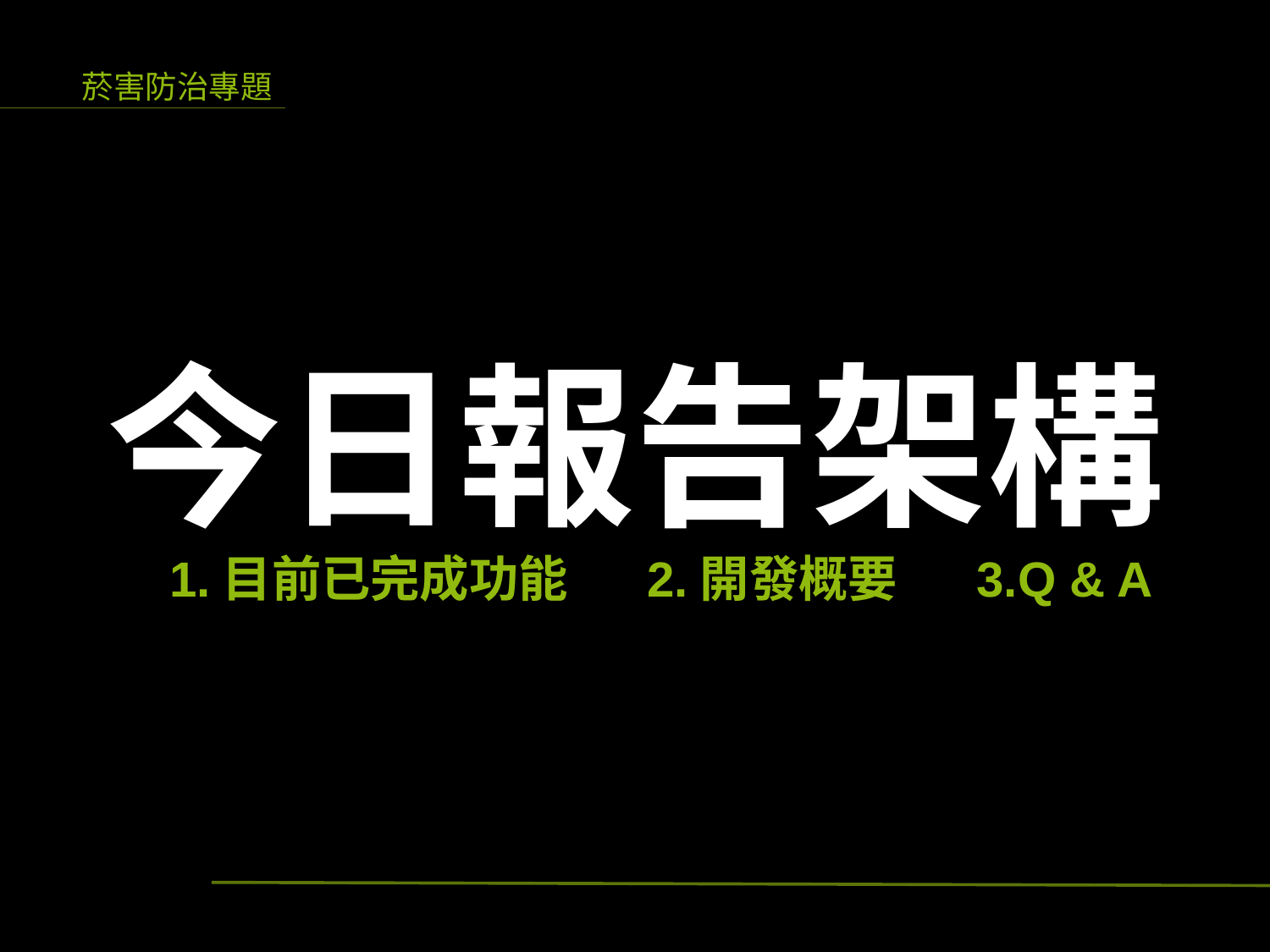

今日報告架構
1.目前已完成功能      2.開發概要      3.Q & A
2